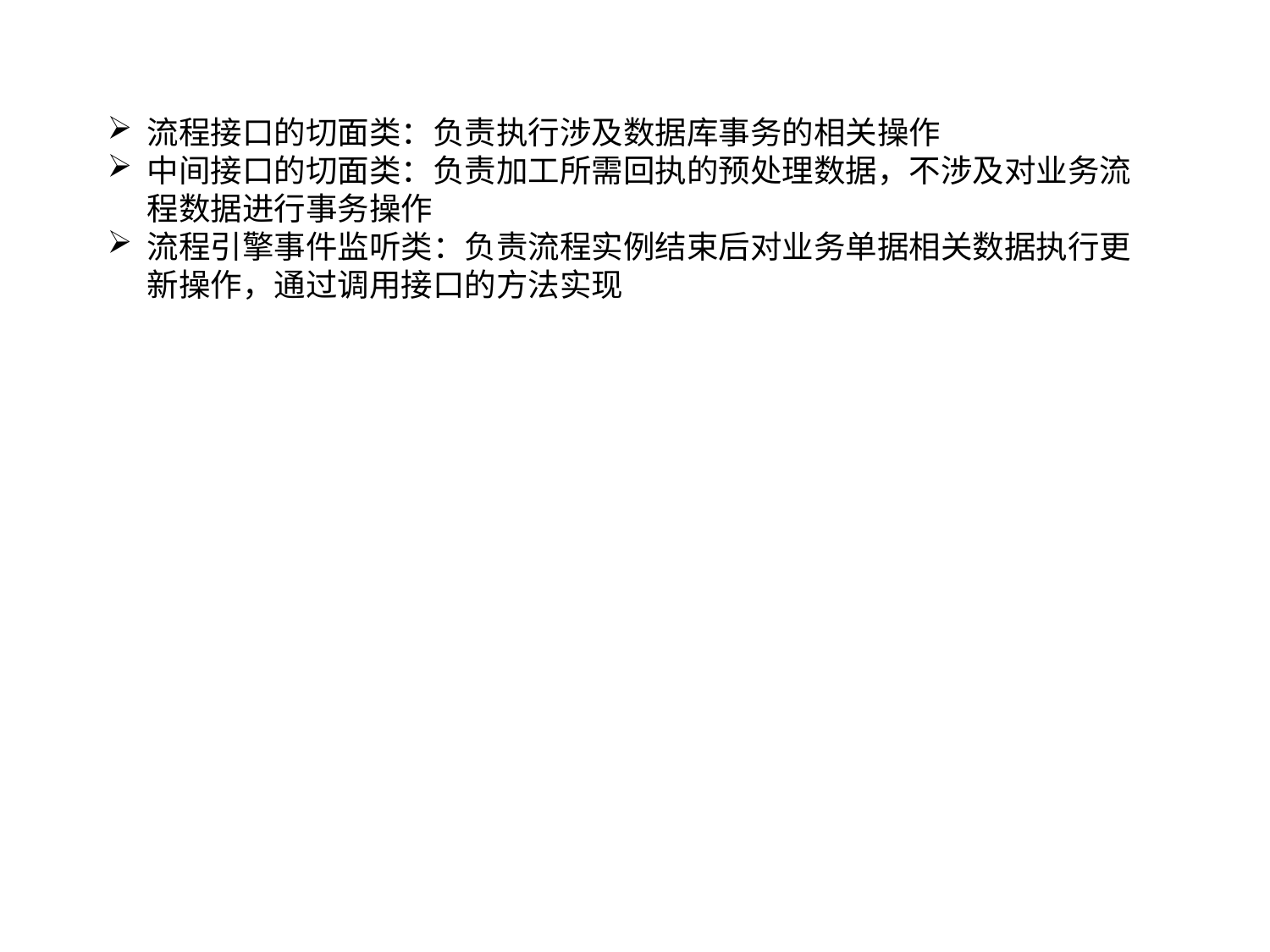

流程接口的切面类：负责执行涉及数据库事务的相关操作
中间接口的切面类：负责加工所需回执的预处理数据，不涉及对业务流程数据进行事务操作
流程引擎事件监听类：负责流程实例结束后对业务单据相关数据执行更新操作，通过调用接口的方法实现